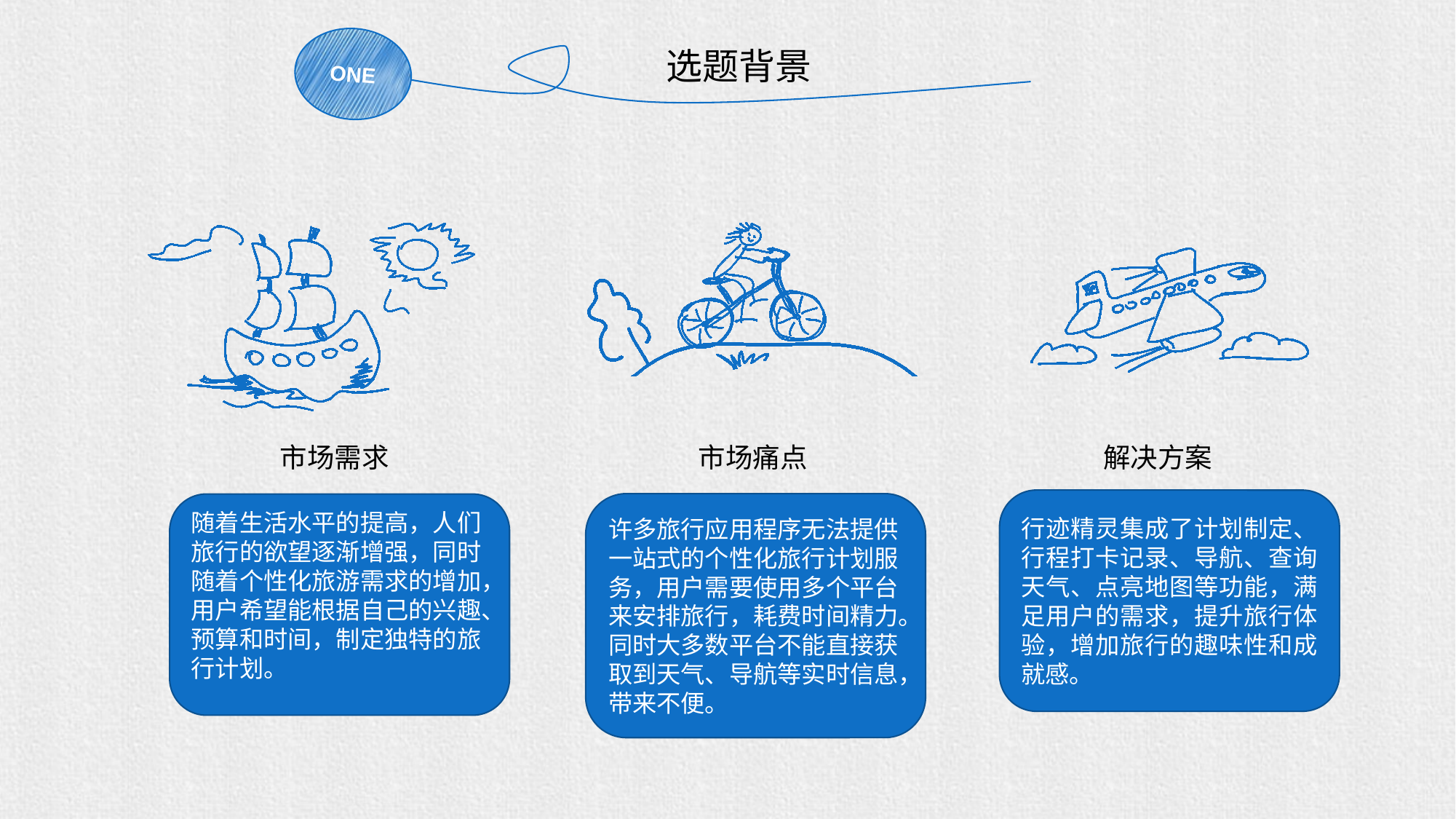

ONE

选题背景

市场需求
市场痛点
解决方案
行迹精灵集成了计划制定、行程打卡记录、导航、查询天气、点亮地图等功能，满足用户的需求，提升旅行体验，增加旅行的趣味性和成就感。
许多旅行应用程序无法提供一站式的个性化旅行计划服务，用户需要使用多个平台来安排旅行，耗费时间精力。同时大多数平台不能直接获取到天气、导航等实时信息，带来不便。
随着生活水平的提高，人们旅行的欲望逐渐增强，同时随着个性化旅游需求的增加，用户希望能根据自己的兴趣、预算和时间，制定独特的旅行计划。